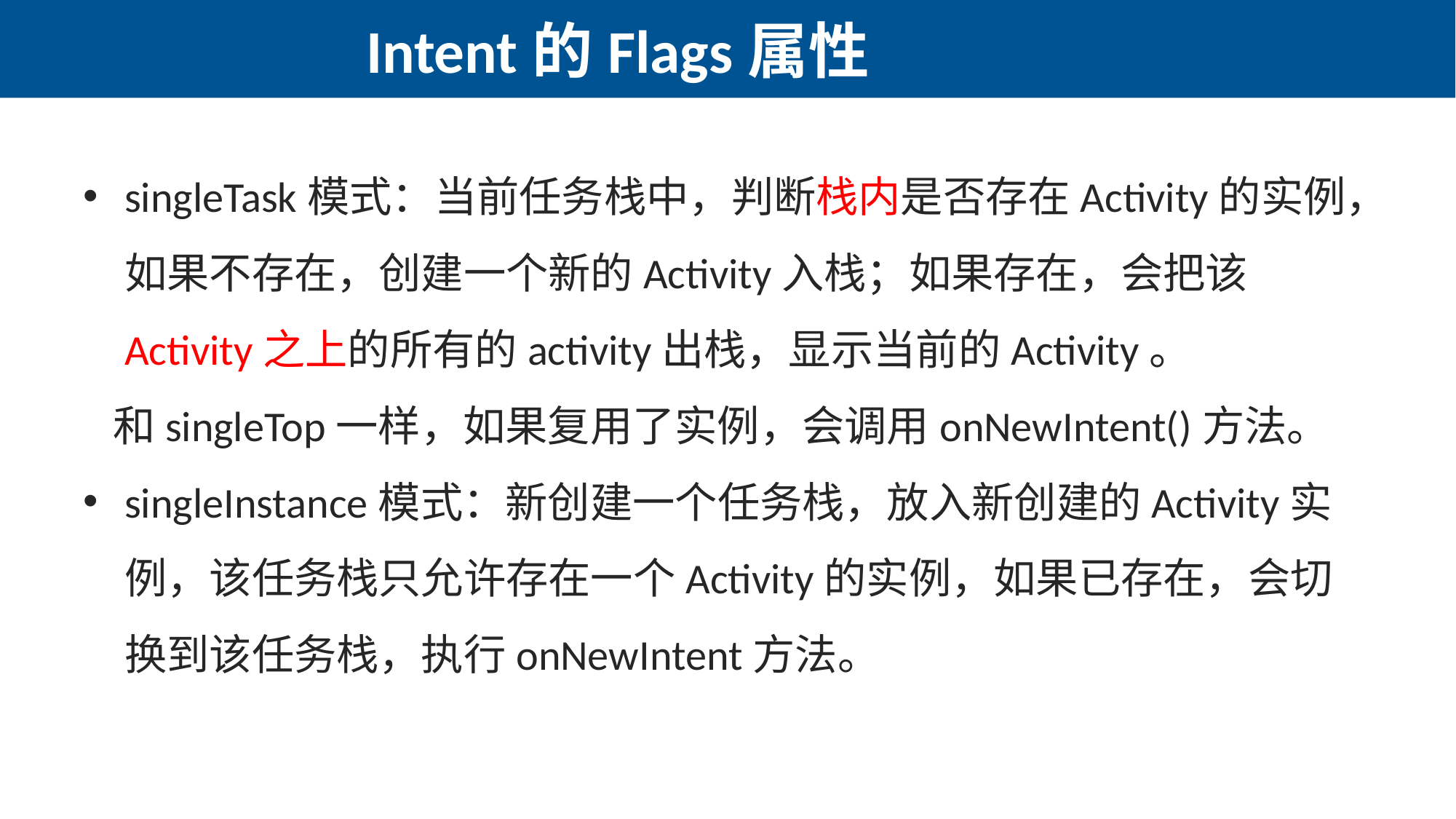

# Intent的Flags属性
singleTask模式：当前任务栈中，判断栈内是否存在Activity的实例，如果不存在，创建一个新的Activity入栈；如果存在，会把该Activity之上的所有的activity出栈，显示当前的Activity。
  和singleTop一样，如果复用了实例，会调用onNewIntent()方法。
singleInstance模式：新创建一个任务栈，放入新创建的Activity实例，该任务栈只允许存在一个Activity的实例，如果已存在，会切换到该任务栈，执行onNewIntent方法。